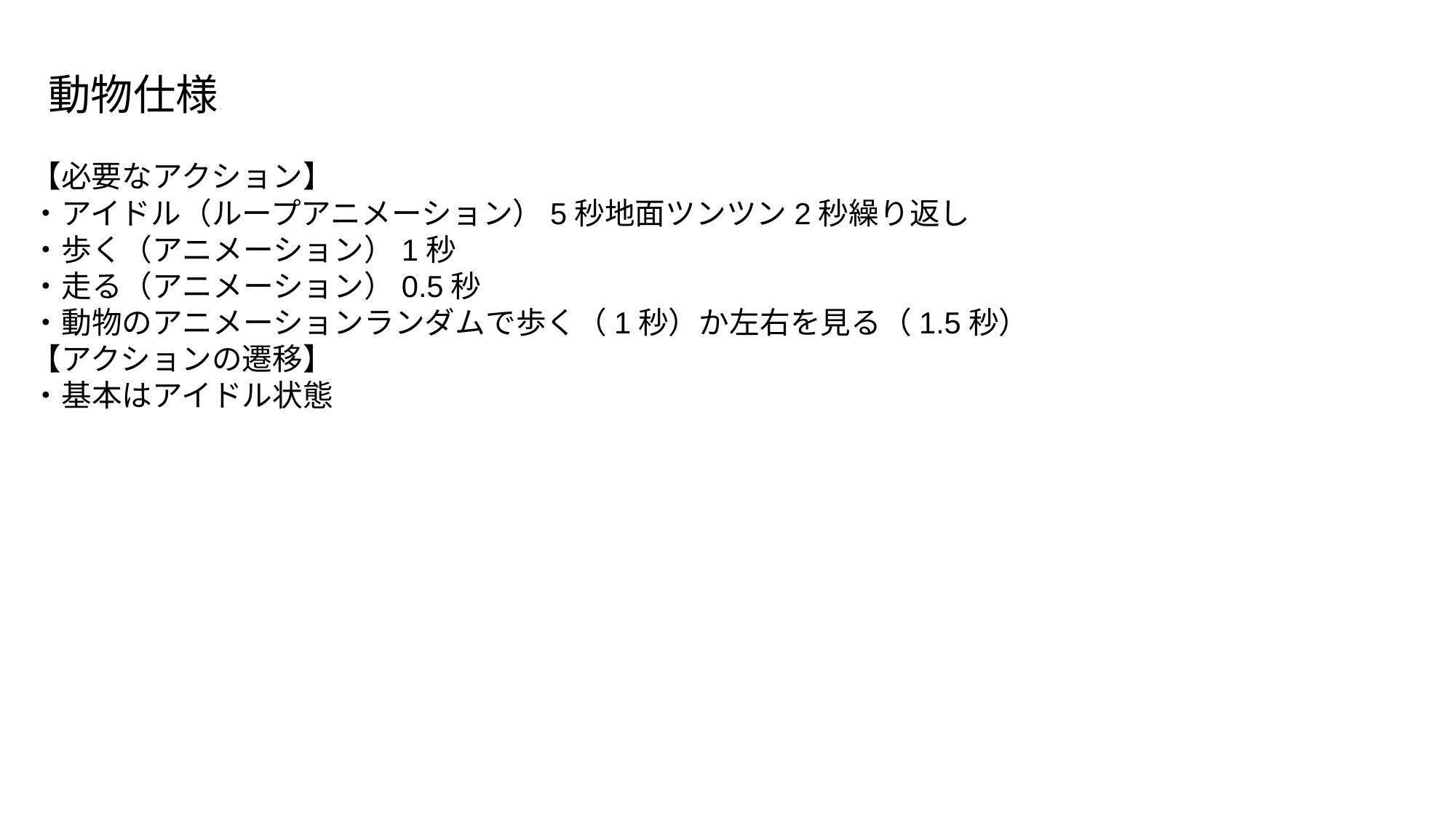

動物仕様
【必要なアクション】
・アイドル（ループアニメーション）5秒地面ツンツン2秒繰り返し
・歩く（アニメーション）1秒
・走る（アニメーション）0.5秒
・動物のアニメーションランダムで歩く（1秒）か左右を見る（1.5秒）
【アクションの遷移】
・基本はアイドル状態